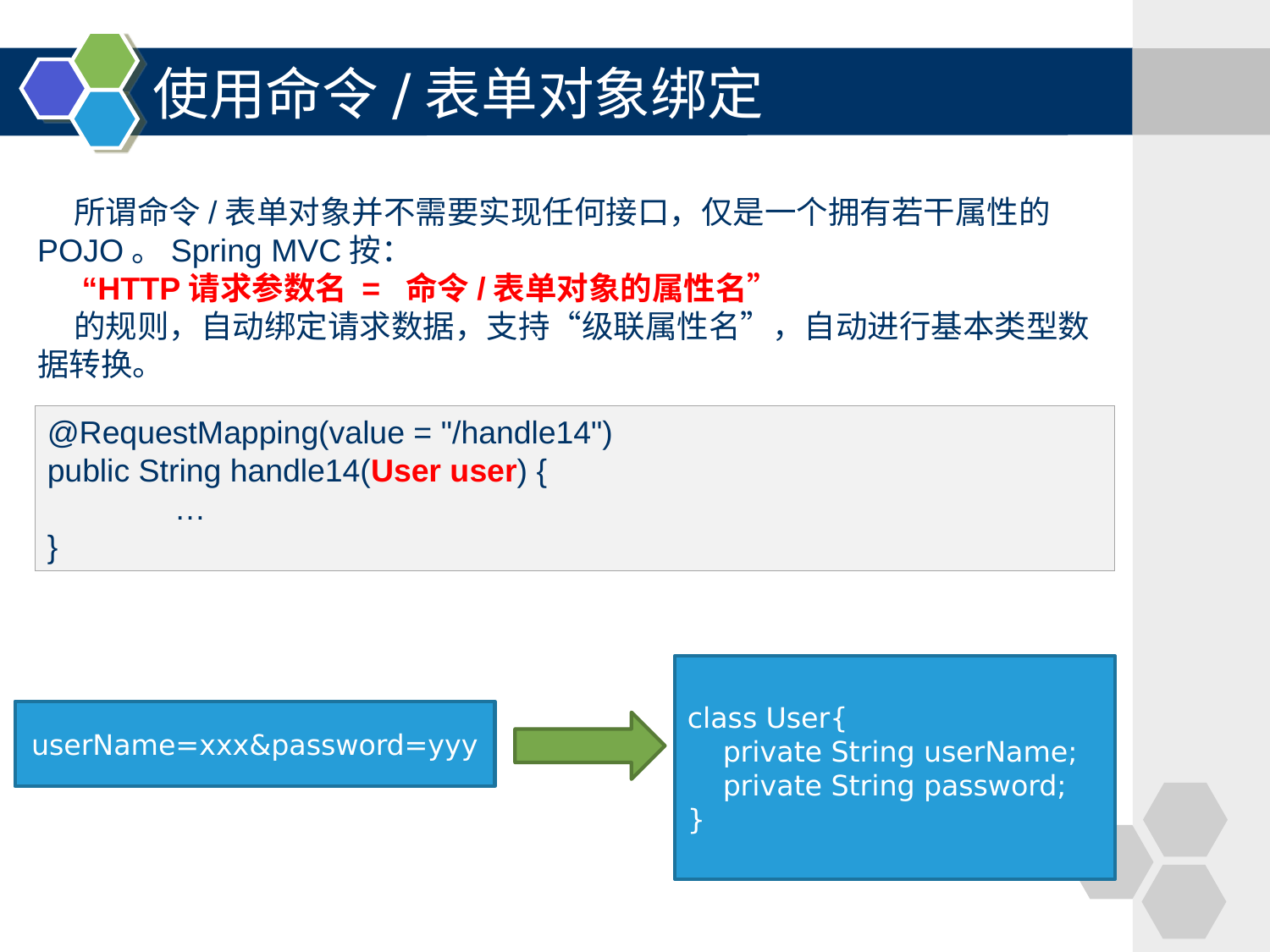

# 使用命令/表单对象绑定
    所谓命令/表单对象并不需要实现任何接口，仅是一个拥有若干属性的POJO。Spring MVC按：
     “HTTP请求参数名 =  命令/表单对象的属性名”
    的规则，自动绑定请求数据，支持“级联属性名”，自动进行基本类型数据转换。

@RequestMapping(value = "/handle14")
public String handle14(User user) {
	…
}
class User{
    private String userName;
    private String password;
}
userName=xxx&password=yyy